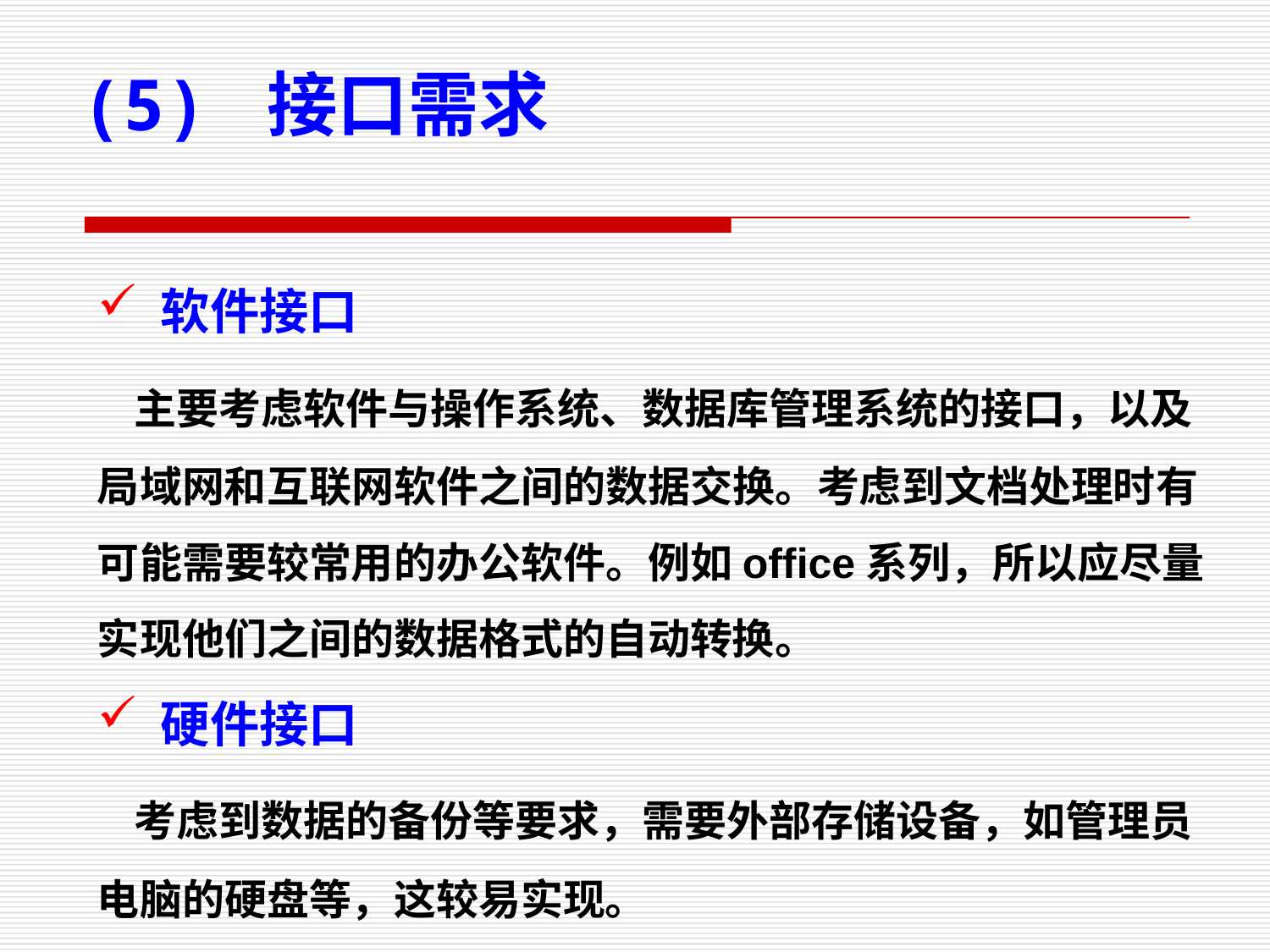

(5) 接口需求
软件接口
  主要考虑软件与操作系统、数据库管理系统的接口，以及局域网和互联网软件之间的数据交换。考虑到文档处理时有可能需要较常用的办公软件。例如office系列，所以应尽量实现他们之间的数据格式的自动转换。
硬件接口
  考虑到数据的备份等要求，需要外部存储设备，如管理员电脑的硬盘等，这较易实现。